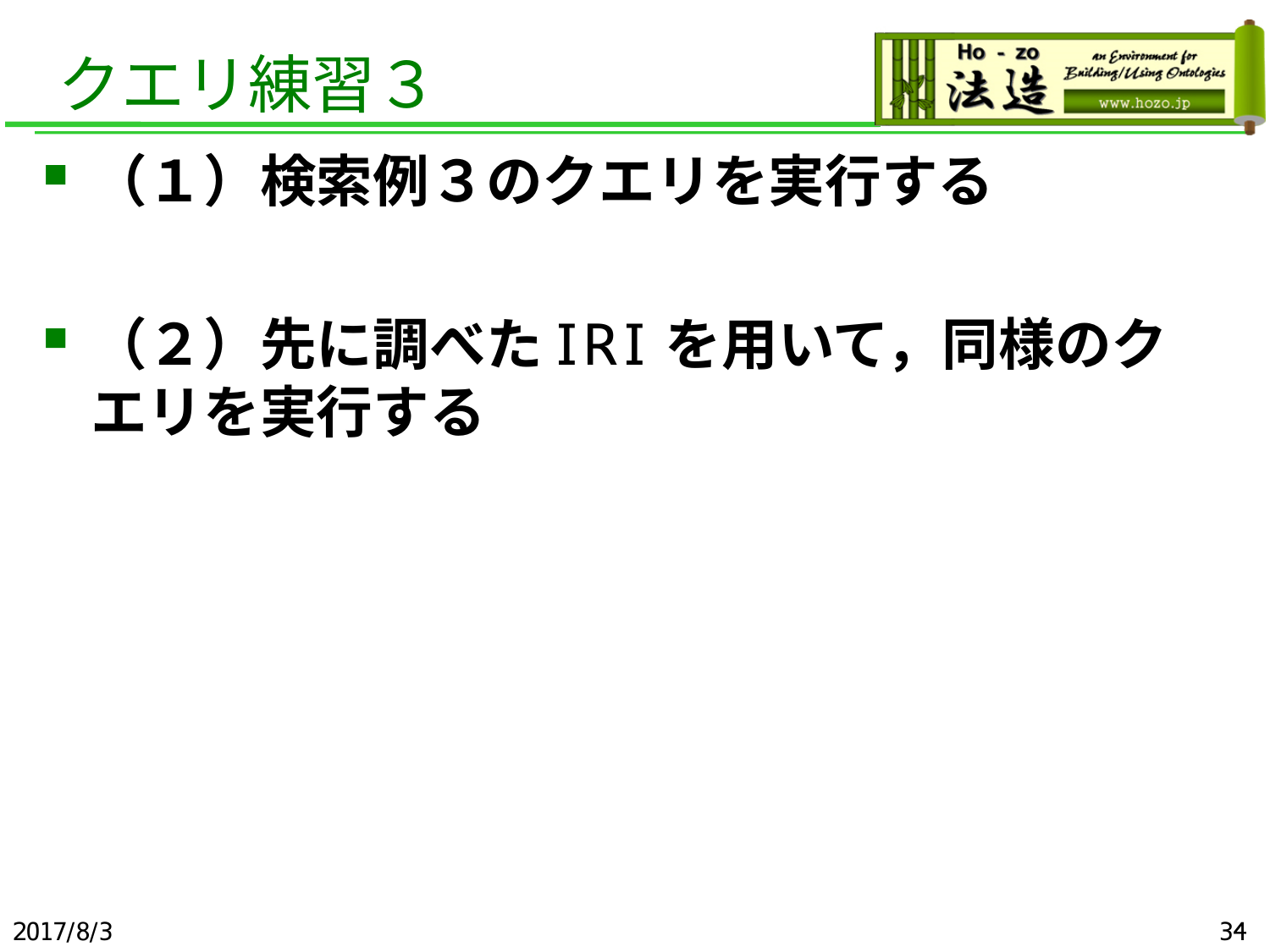

# クエリ練習３
（１）検索例３のクエリを実行する

（２）先に調べたIRIを用いて，同様のクエリを実行する
2017/8/3
34